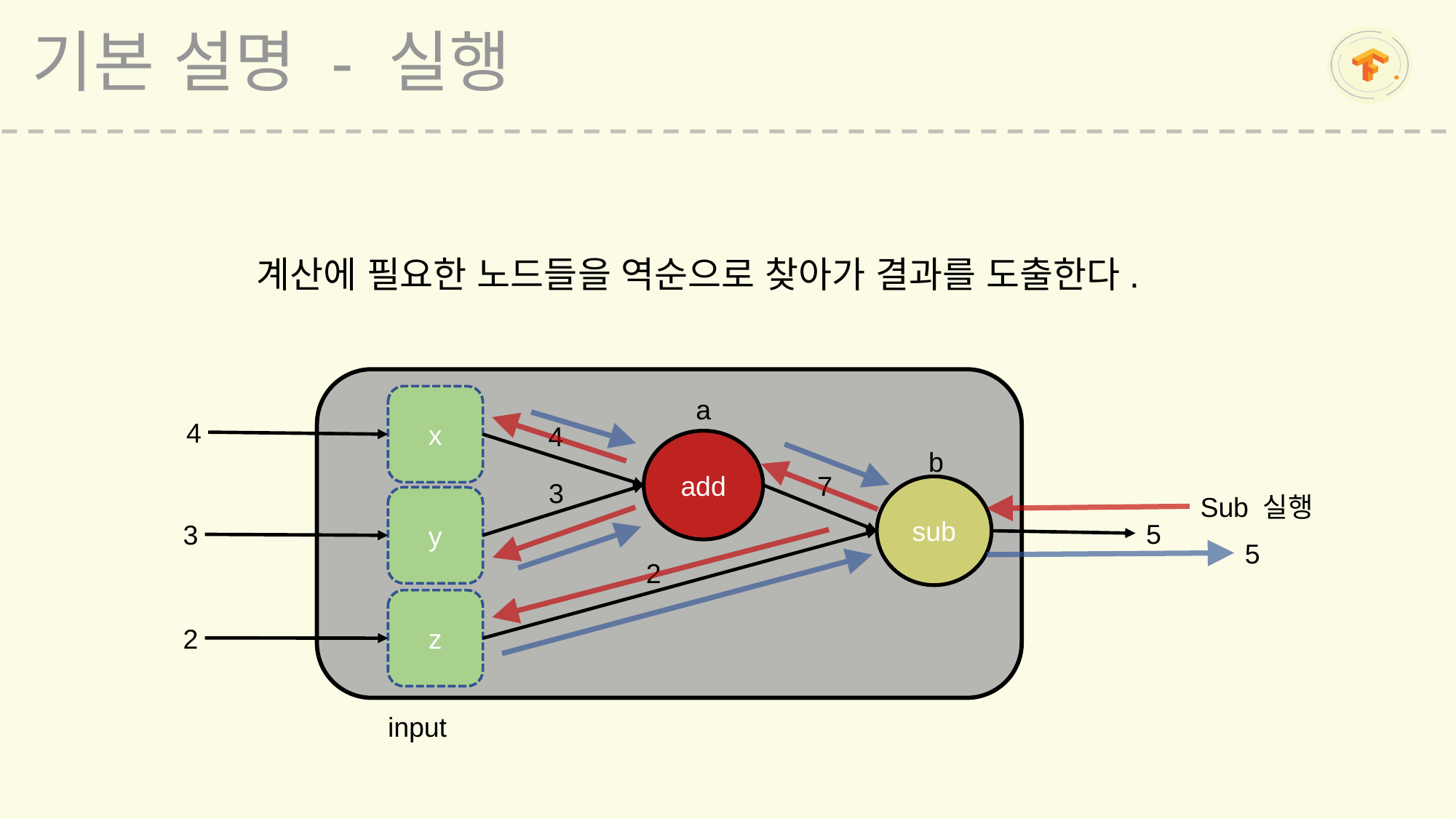

# 기본 설명 - 실행
계산에 필요한 노드들을 역순으로 찾아가 결과를 도출한다.

x
a
4
4
add
b
7
3
sub
Sub 실행
y
5
3
5
2
z
2
input